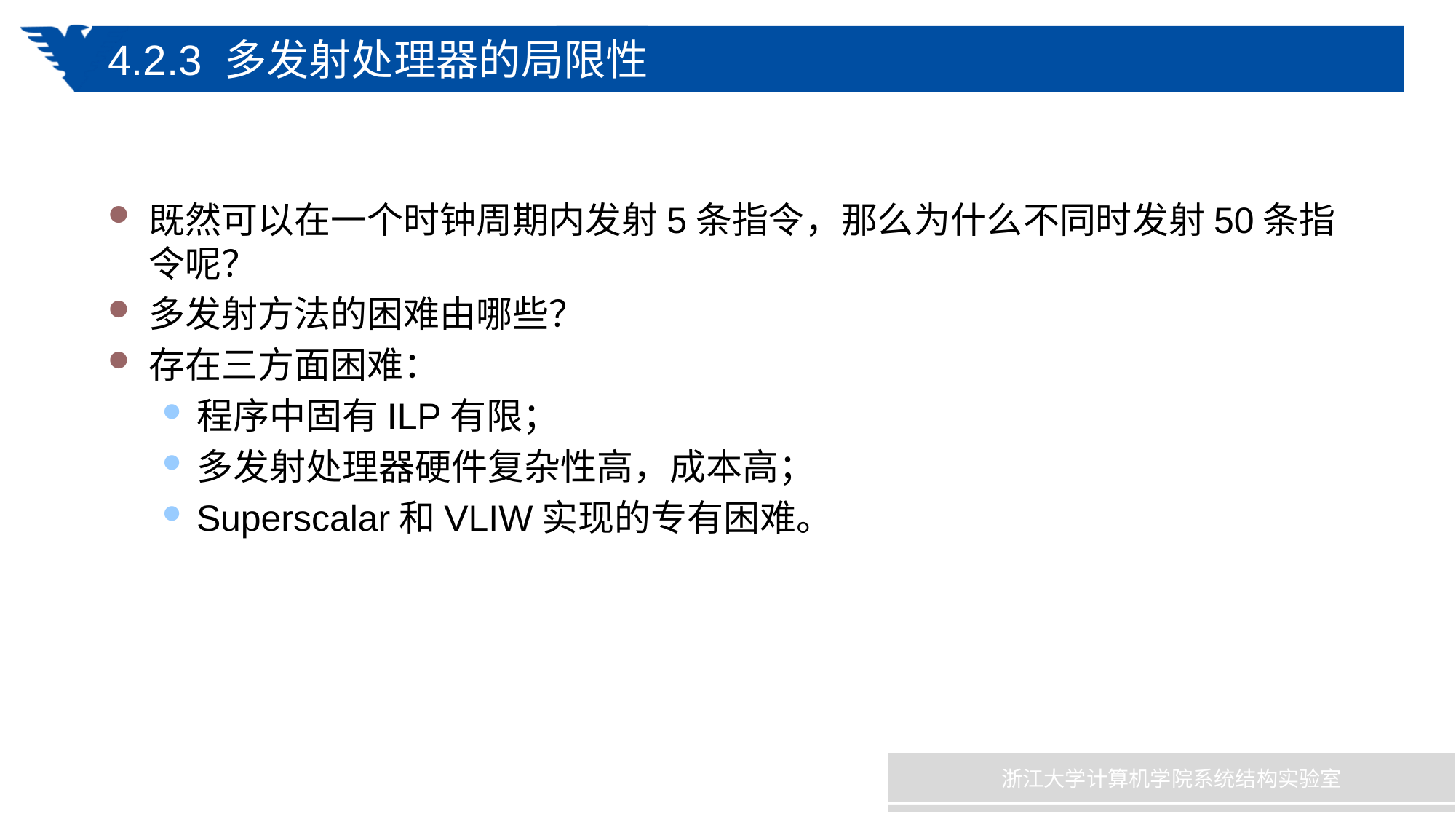

# 4.2.3 多发射处理器的局限性
既然可以在一个时钟周期内发射5条指令，那么为什么不同时发射50条指令呢？
多发射方法的困难由哪些？
存在三方面困难：
程序中固有ILP有限；
多发射处理器硬件复杂性高，成本高；
Superscalar和VLIW实现的专有困难。